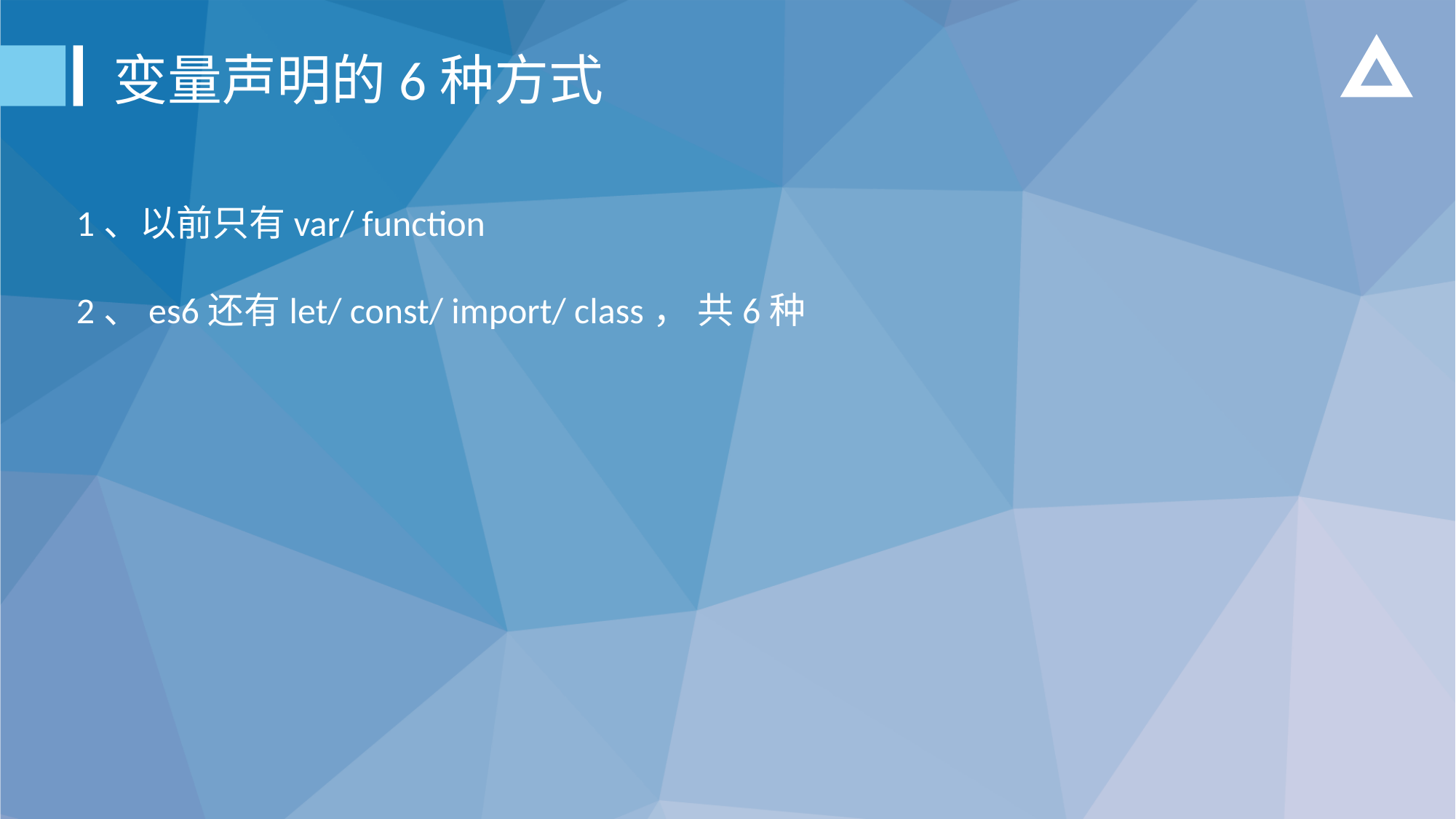

变量声明的6种方式

1、以前只有var/ function

2、es6还有let/ const/ import/ class， 共6种